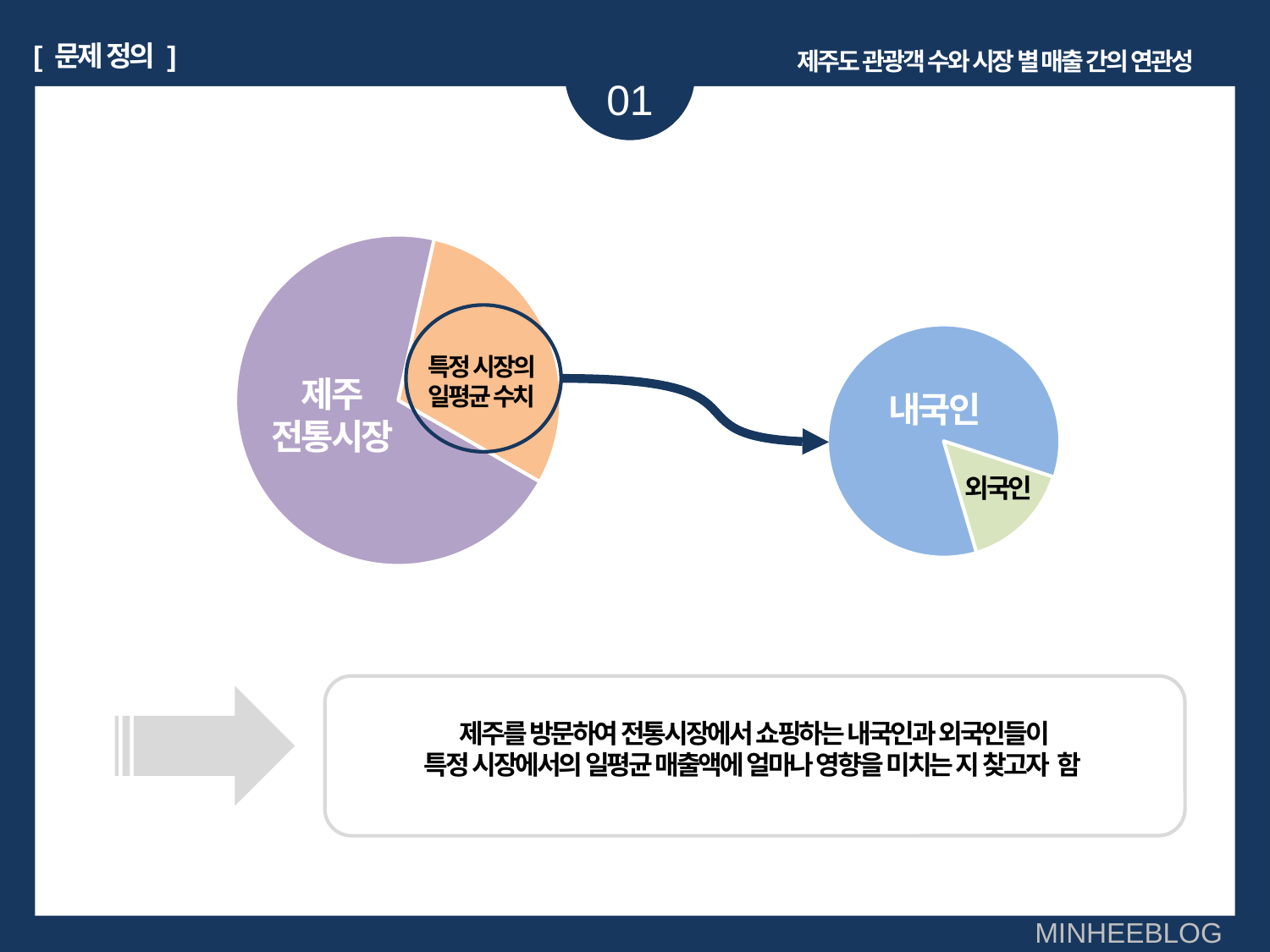

[ 문제 정의 ]
제주도 관광객 수와 시장 별 매출 간의 연관성
01

특정 시장의
일평균 수치
제주
전통시장
내국인
외국인

제주를 방문하여 전통시장에서 쇼핑하는 내국인과 외국인들이
특정 시장에서의 일평균 매출액에 얼마나 영향을 미치는 지 찾고자  함
MINHEEBLOG